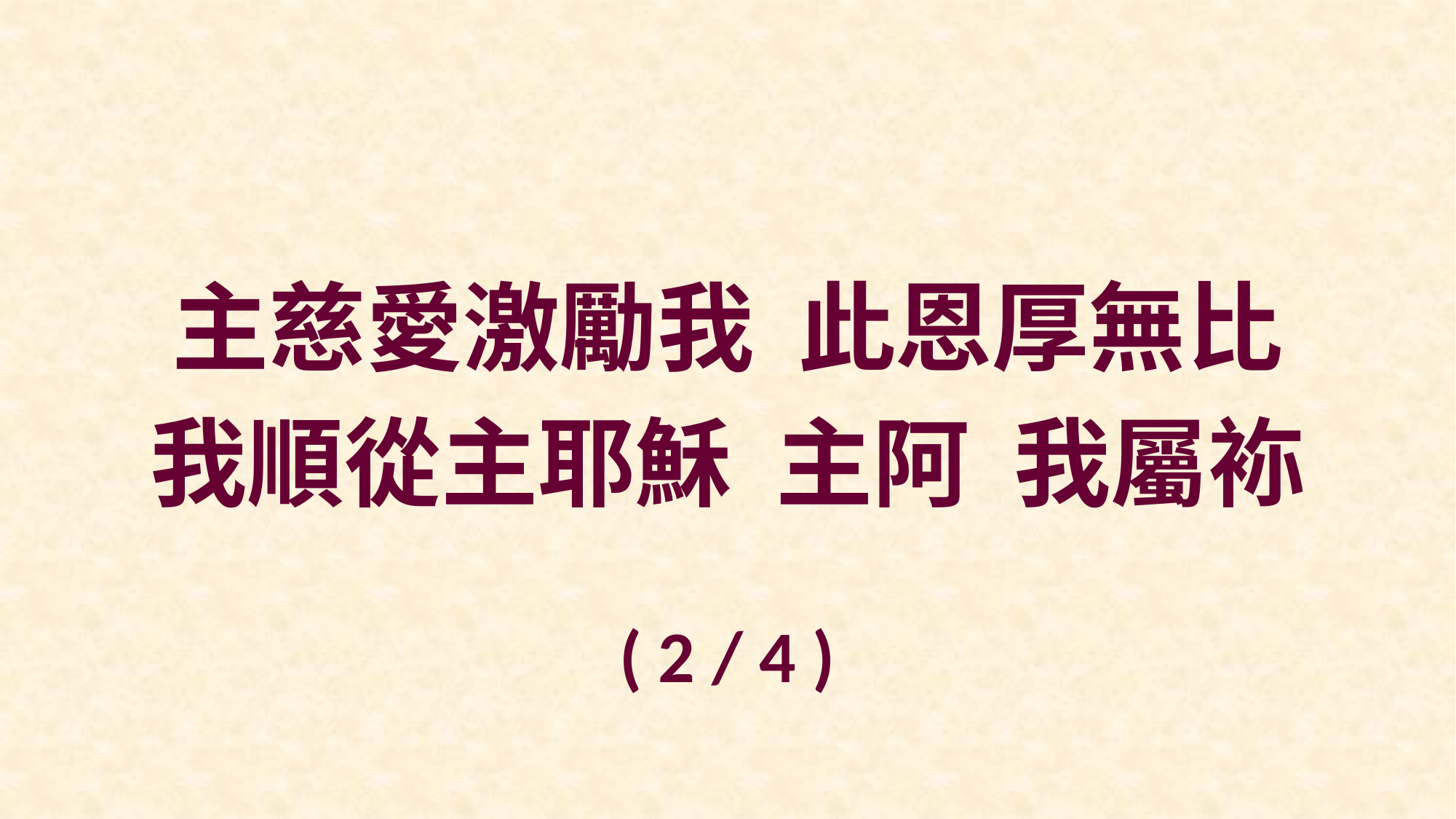

主慈愛激勵我  此恩厚無比
我順從主耶穌  主阿  我屬袮
( 2 / 4 )